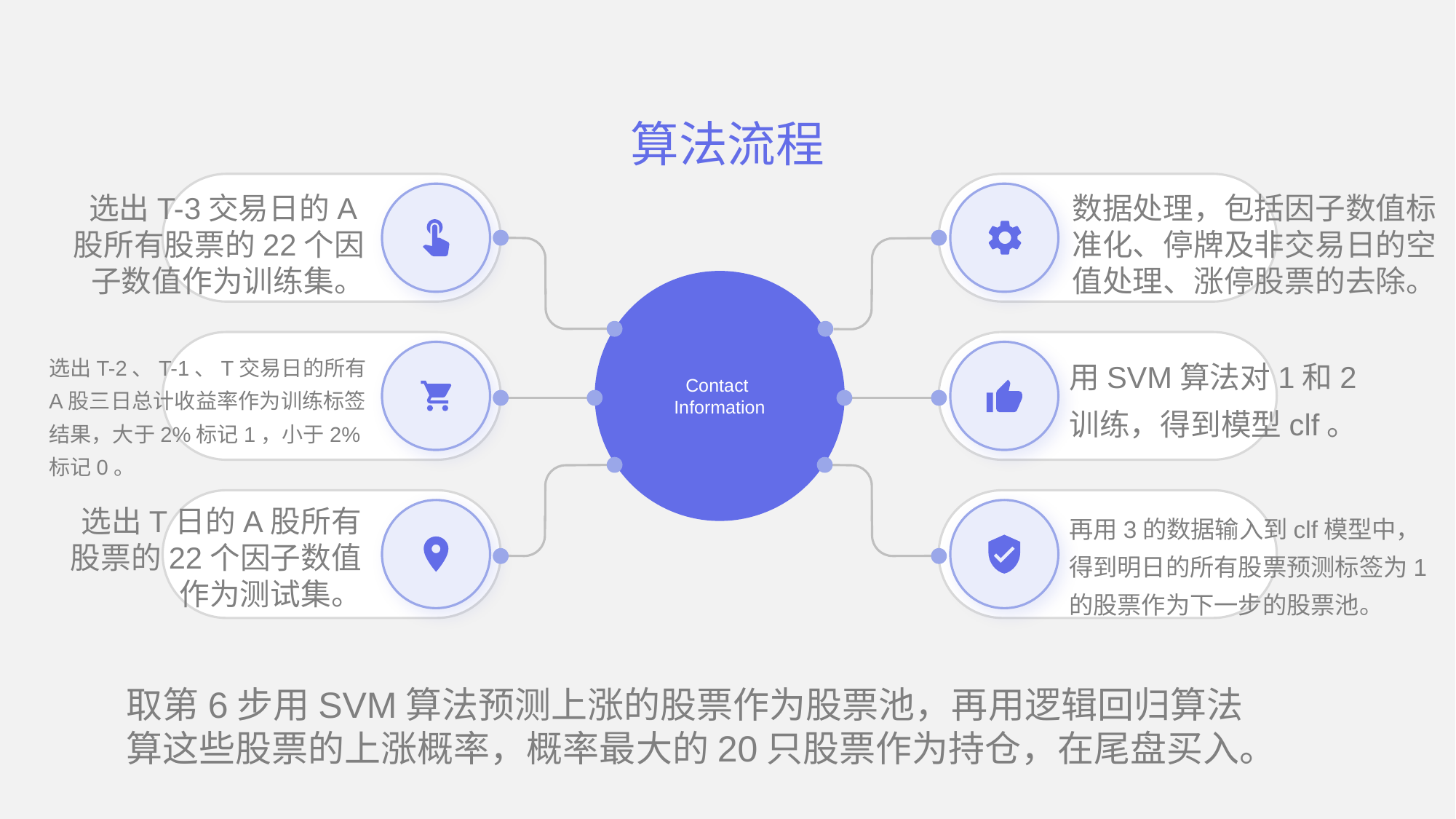

算法流程

选出T-3交易日的A股所有股票的22个因子数值作为训练集。

数据处理，包括因子数值标准化、停牌及非交易日的空值处理、涨停股票的去除。
e7d195523061f1c074694c8bbf98be7b1e4b015d796375963FD28840057458461C7CA0DAD340D15583DEDFC2E3241C4F392EF3A8B4D067B40CF4F149DD7E51F346B0CAB1BCCF6DB2480C67273C6C9E4CE0F3004E5C3397E9DBB399E827F1A1B4315D31B4A1FB924AA6F0CE797FFD0048F7FA626F7785968C67936054B24ADCC2455D90D09048EC83

Contact
Information

选出T-2、T-1、T交易日的所有A股三日总计收益率作为训练标签结果，大于2%标记1，小于2%标记0。
用SVM算法对1和2训练，得到模型clf。

选出T日的A股所有股票的22个因子数值作为测试集。
再用3的数据输入到clf模型中，得到明日的所有股票预测标签为1的股票作为下一步的股票池。
取第6步用SVM算法预测上涨的股票作为股票池，再用逻辑回归算法算这些股票的上涨概率，概率最大的20只股票作为持仓，在尾盘买入。